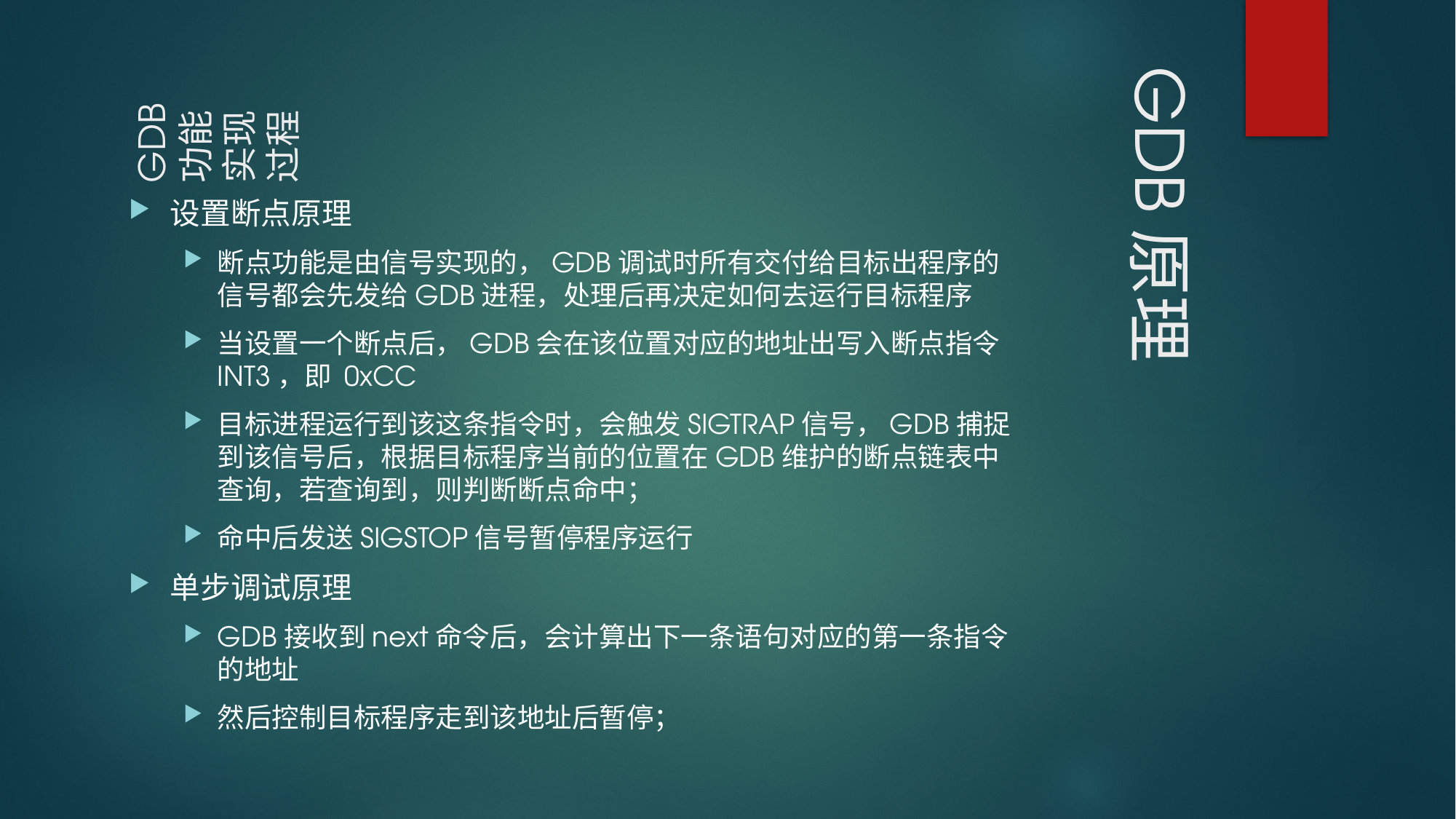

# GDB功能实现过程
GDB原理
设置断点原理
断点功能是由信号实现的，GDB调试时所有交付给目标出程序的信号都会先发给GDB进程，处理后再决定如何去运行目标程序
当设置一个断点后，GDB会在该位置对应的地址出写入断点指令 INT3，即 0xCC
目标进程运行到该这条指令时，会触发SIGTRAP信号，GDB捕捉到该信号后，根据目标程序当前的位置在GDB维护的断点链表中查询，若查询到，则判断断点命中；
命中后发送SIGSTOP信号暂停程序运行
单步调试原理
GDB接收到next命令后，会计算出下一条语句对应的第一条指令的地址
然后控制目标程序走到该地址后暂停；